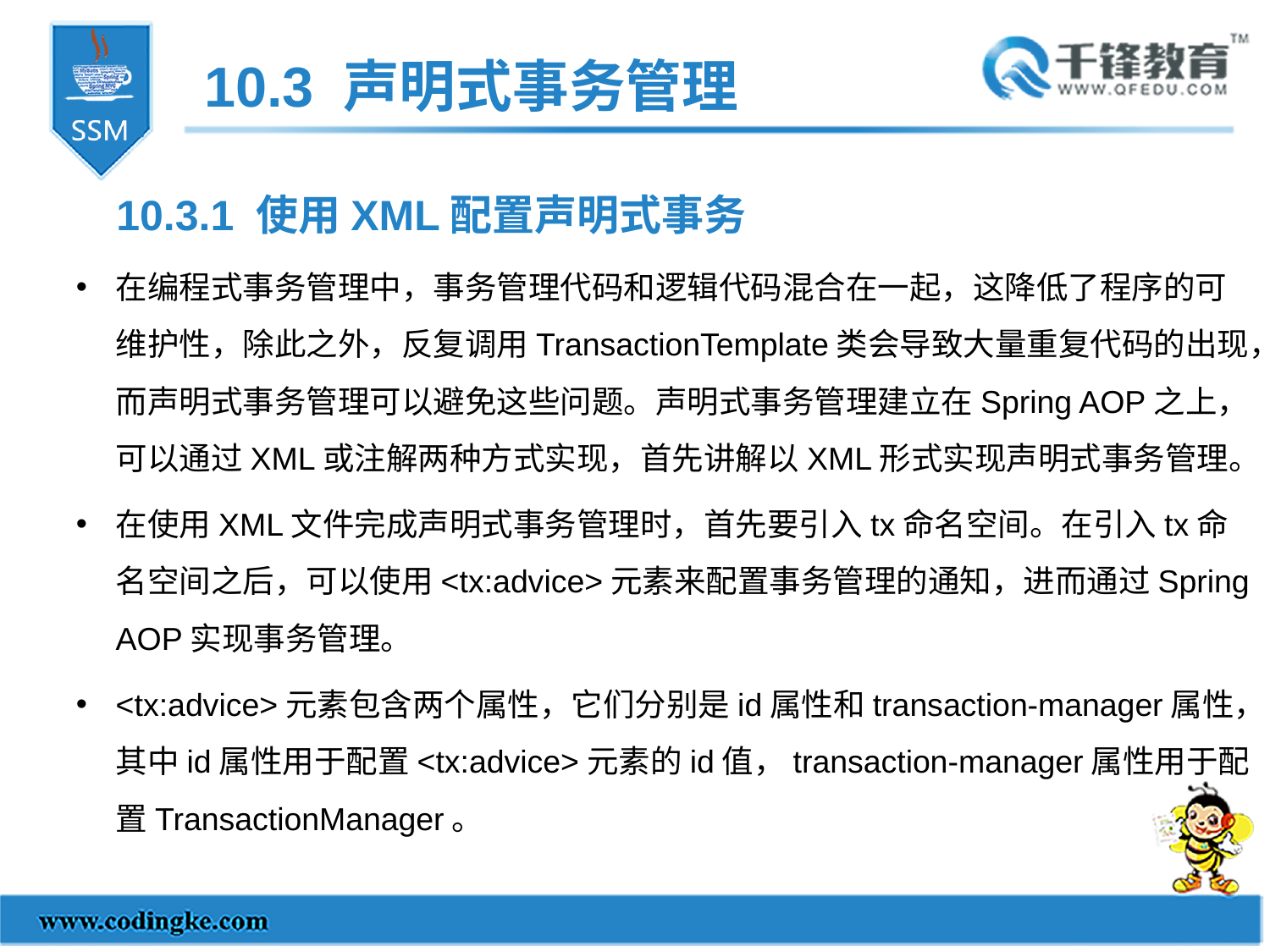

10.3 声明式事务管理
10.3.1 使用XML配置声明式事务
在编程式事务管理中，事务管理代码和逻辑代码混合在一起，这降低了程序的可维护性，除此之外，反复调用TransactionTemplate类会导致大量重复代码的出现，而声明式事务管理可以避免这些问题。声明式事务管理建立在Spring AOP之上，可以通过XML或注解两种方式实现，首先讲解以XML形式实现声明式事务管理。
在使用XML文件完成声明式事务管理时，首先要引入tx命名空间。在引入tx命名空间之后，可以使用<tx:advice>元素来配置事务管理的通知，进而通过Spring AOP实现事务管理。
<tx:advice>元素包含两个属性，它们分别是id属性和transaction-manager属性，其中id属性用于配置<tx:advice>元素的id值，transaction-manager属性用于配置TransactionManager。